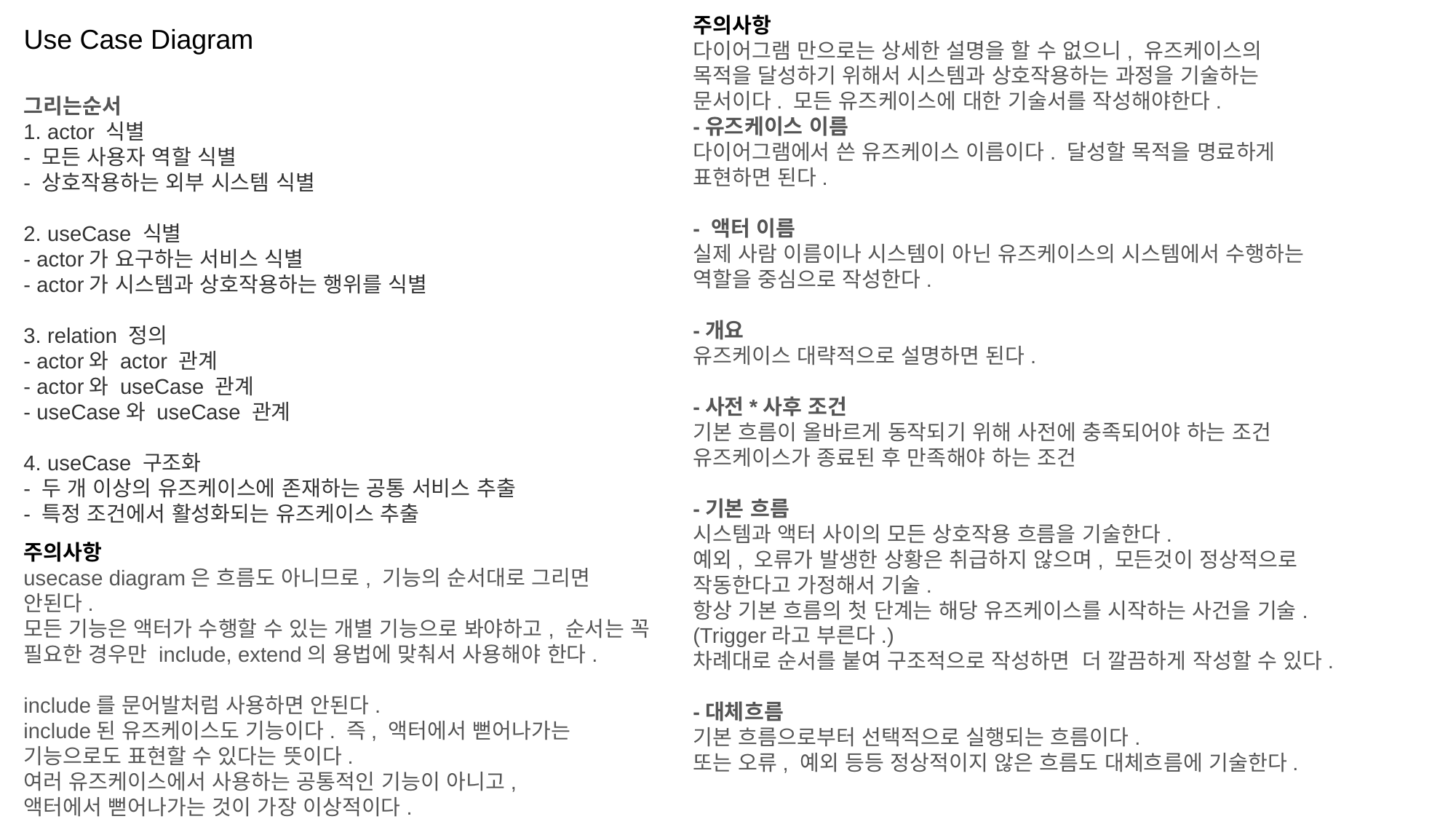

주의사항
다이어그램 만으로는 상세한 설명을 할 수 없으니, 유즈케이스의 목적을 달성하기 위해서 시스템과 상호작용하는 과정을 기술하는 문서이다. 모든 유즈케이스에 대한 기술서를 작성해야한다.
-유즈케이스 이름
다이어그램에서 쓴 유즈케이스 이름이다. 달성할 목적을 명료하게 표현하면 된다.
- 액터 이름
실제 사람 이름이나 시스템이 아닌 유즈케이스의 시스템에서 수행하는 역할을 중심으로 작성한다.
-개요
유즈케이스 대략적으로 설명하면 된다.
-사전*사후 조건
기본 흐름이 올바르게 동작되기 위해 사전에 충족되어야 하는 조건
유즈케이스가 종료된 후 만족해야 하는 조건
-기본 흐름
시스템과 액터 사이의 모든 상호작용 흐름을 기술한다.
예외, 오류가 발생한 상황은 취급하지 않으며, 모든것이 정상적으로 작동한다고 가정해서 기술.
항상 기본 흐름의 첫 단계는 해당 유즈케이스를 시작하는 사건을 기술.(Trigger라고 부른다.)
차례대로 순서를 붙여 구조적으로 작성하면  더 깔끔하게 작성할 수 있다.
-대체흐름
기본 흐름으로부터 선택적으로 실행되는 흐름이다.
또는 오류, 예외 등등 정상적이지 않은 흐름도 대체흐름에 기술한다.
Use Case Diagram
그리는순서
1. actor 식별 
- 모든 사용자 역할 식별 
- 상호작용하는 외부 시스템 식별 
2. useCase 식별 
- actor가 요구하는 서비스 식별 
- actor가 시스템과 상호작용하는 행위를 식별 
3. relation 정의 
- actor와 actor 관계 
- actor와 useCase 관계 
- useCase와 useCase 관계 
4. useCase 구조화 
- 두 개 이상의 유즈케이스에 존재하는 공통 서비스 추출 
- 특정 조건에서 활성화되는 유즈케이스 추출
주의사항
usecase diagram은 흐름도 아니므로, 기능의 순서대로 그리면 안된다.
모든 기능은 액터가 수행할 수 있는 개별 기능으로 봐야하고, 순서는 꼭 필요한 경우만 include, extend의 용법에 맞춰서 사용해야 한다.
include를 문어발처럼 사용하면 안된다.
include된 유즈케이스도 기능이다. 즉, 액터에서 뻗어나가는 기능으로도 표현할 수 있다는 뜻이다.
여러 유즈케이스에서 사용하는 공통적인 기능이 아니고,
액터에서 뻗어나가는 것이 가장 이상적이다.